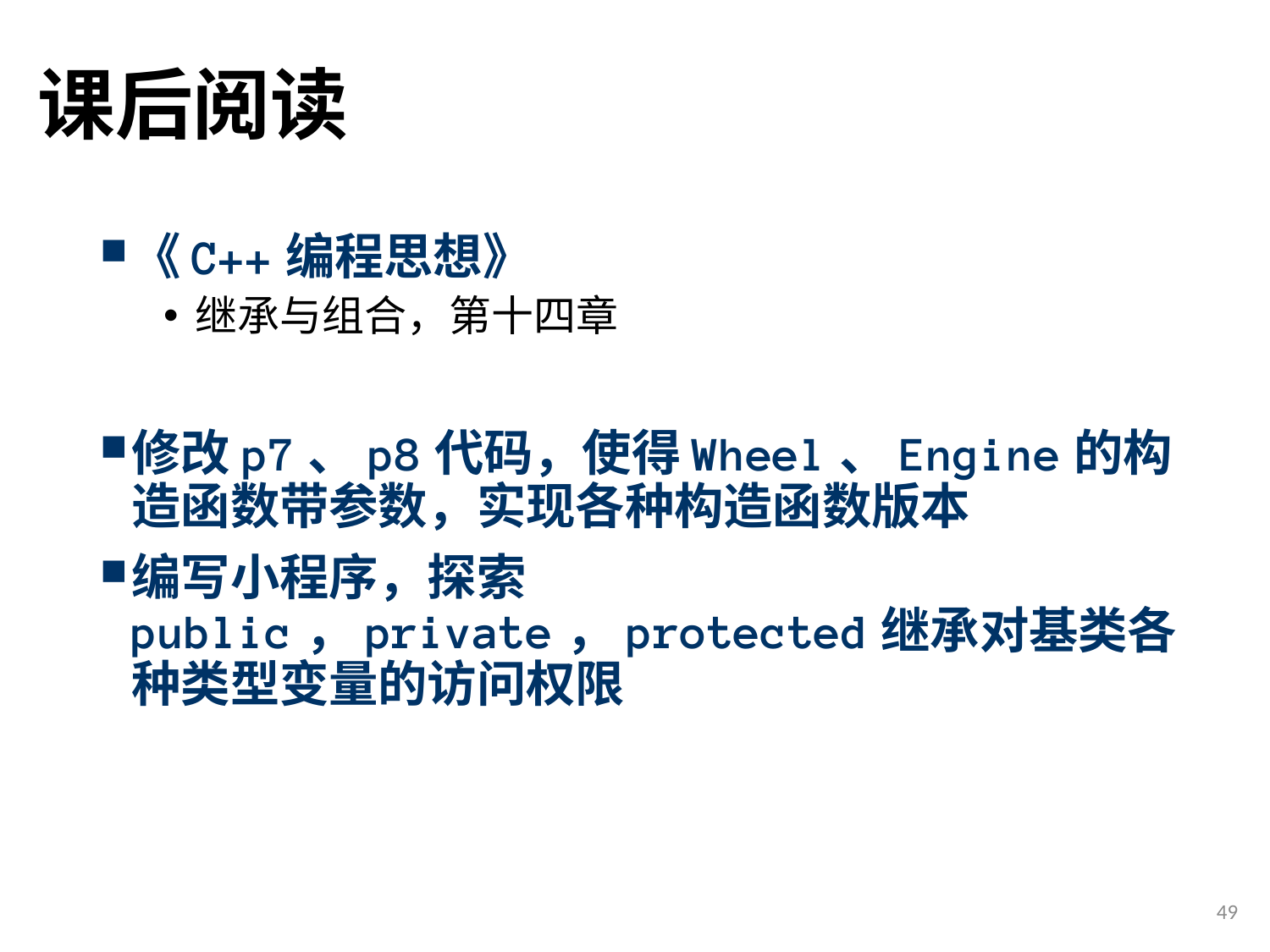

# 课后阅读
《C++编程思想》
继承与组合，第十四章

修改p7、p8代码，使得Wheel、Engine的构造函数带参数，实现各种构造函数版本
编写小程序，探索public，private，protected继承对基类各种类型变量的访问权限

49